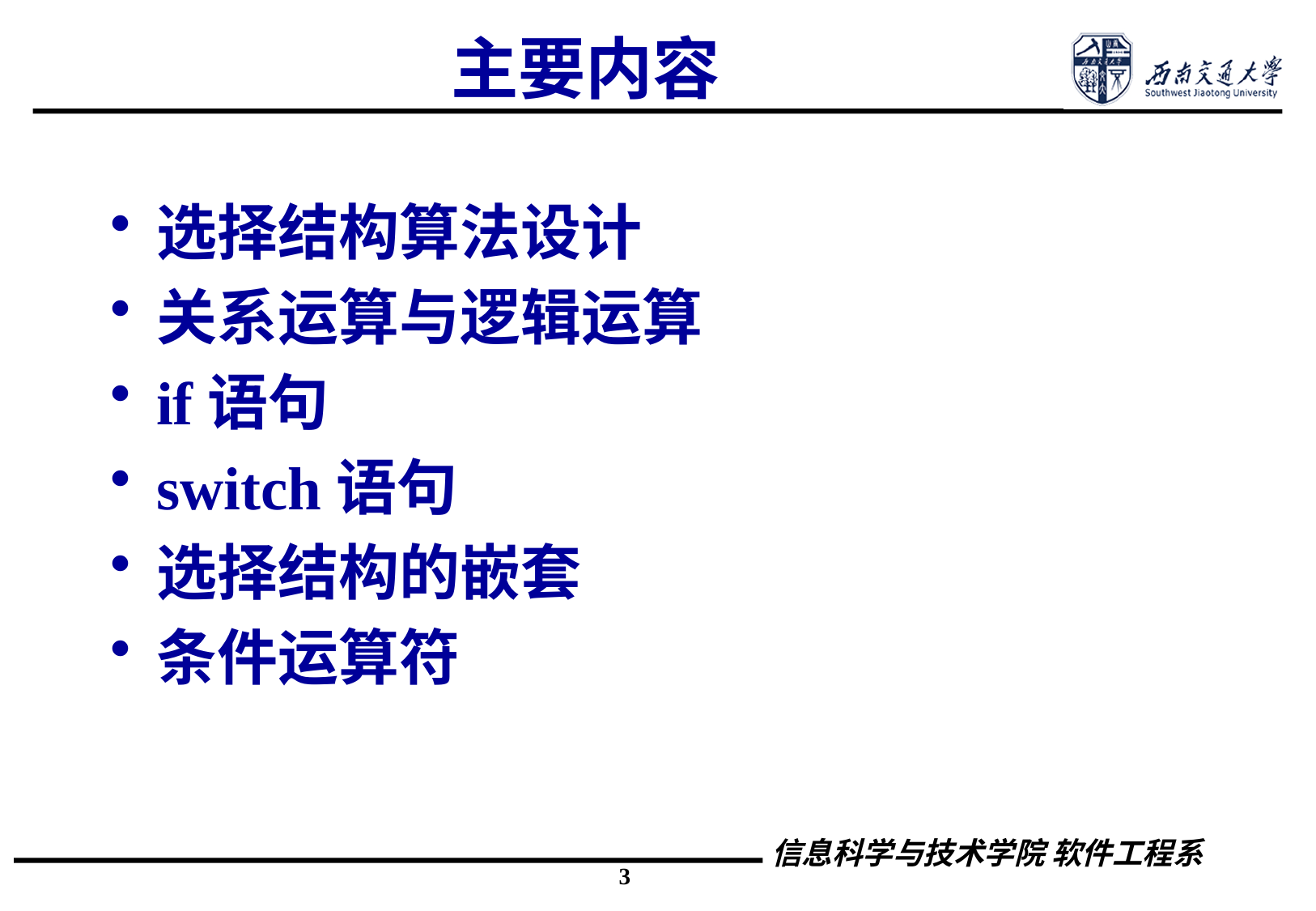

# 主要内容
选择结构算法设计
关系运算与逻辑运算
if语句
switch语句
选择结构的嵌套
条件运算符
3